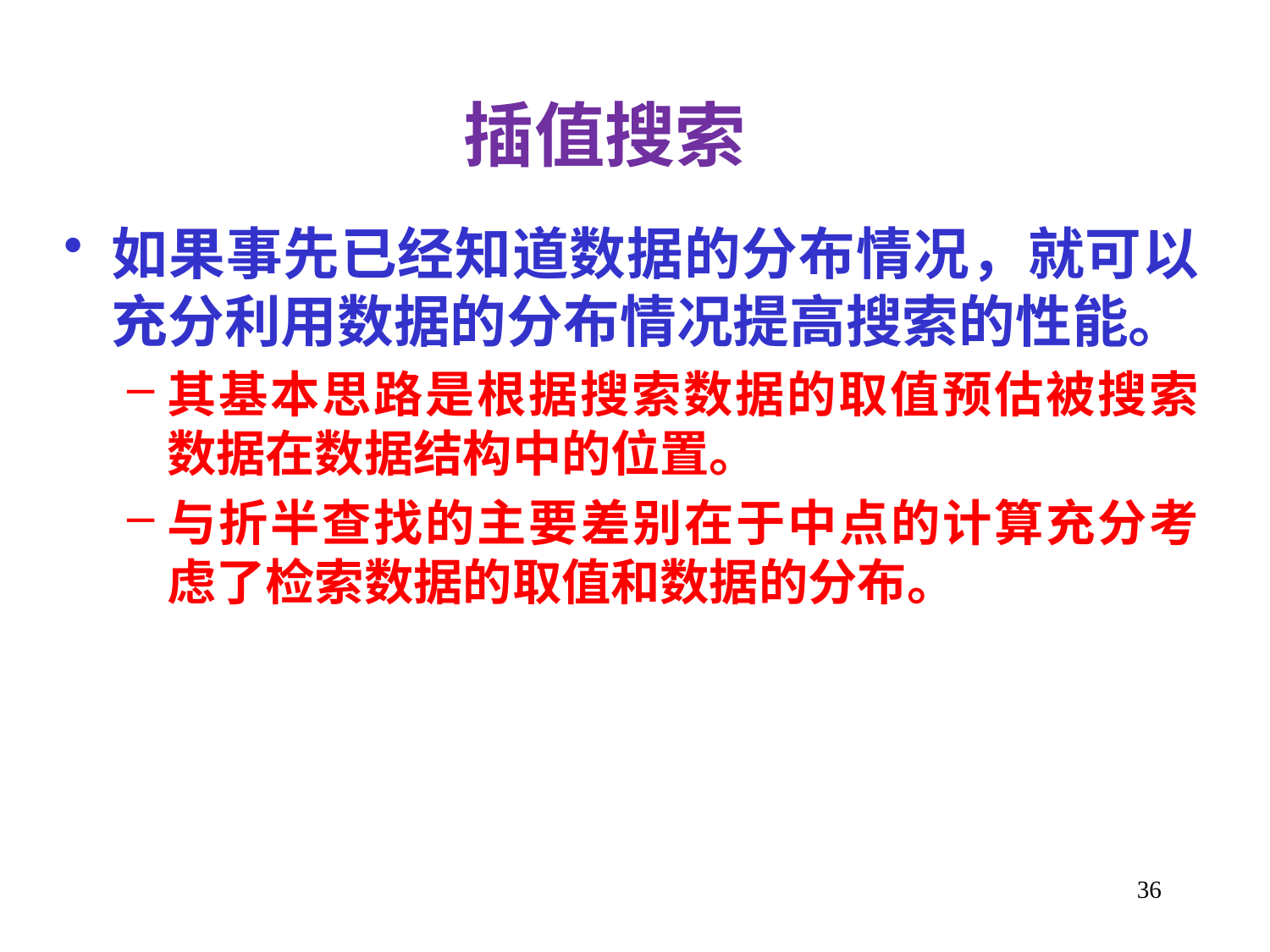

插值搜索
如果事先已经知道数据的分布情况，就可以充分利用数据的分布情况提高搜索的性能。
其基本思路是根据搜索数据的取值预估被搜索数据在数据结构中的位置。
与折半查找的主要差别在于中点的计算充分考虑了检索数据的取值和数据的分布。
36